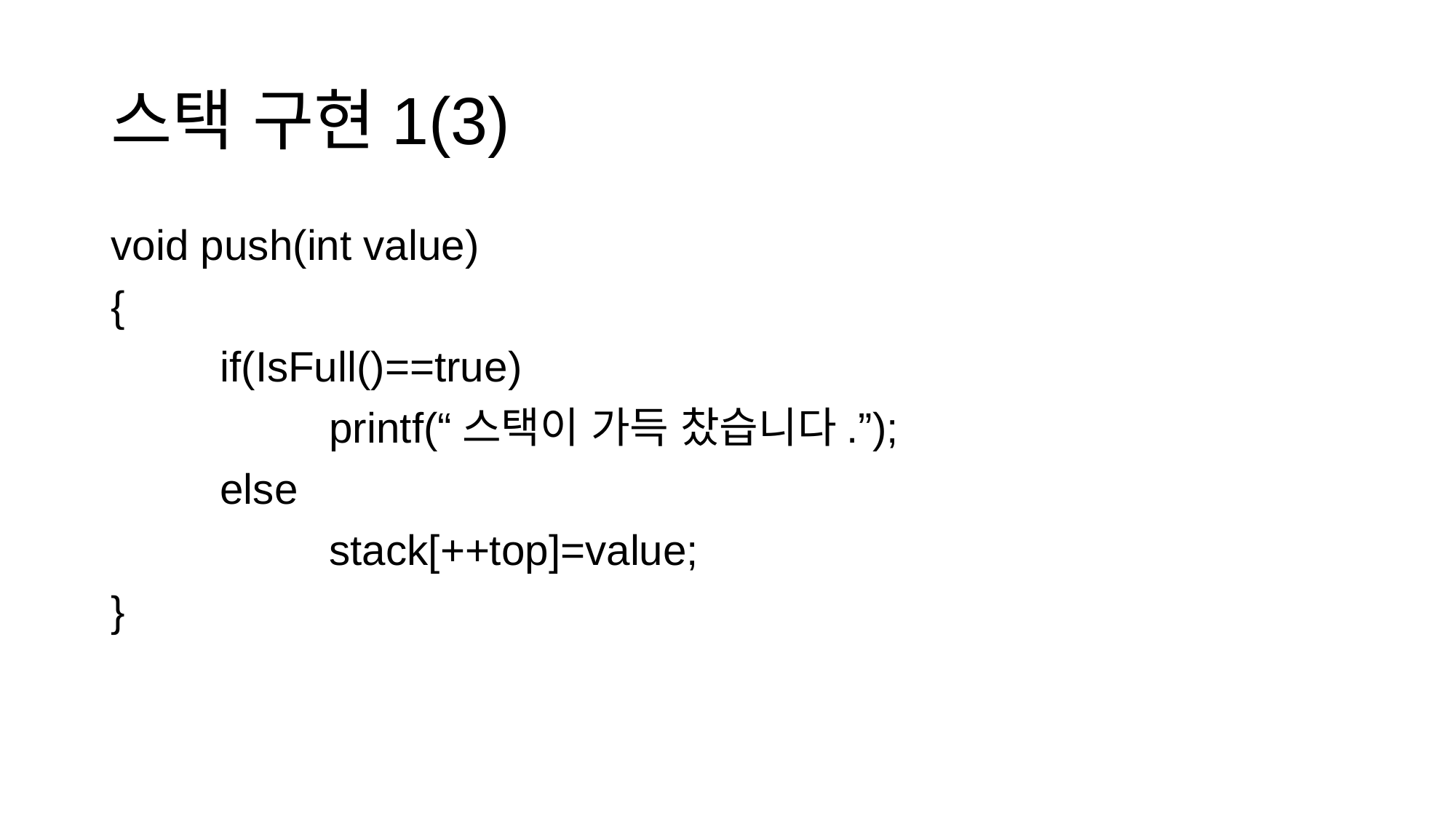

# 스택 구현1(3)
void push(int value)
{
	if(IsFull()==true)
		printf(“스택이 가득 찼습니다.”);
	else
		stack[++top]=value;
}